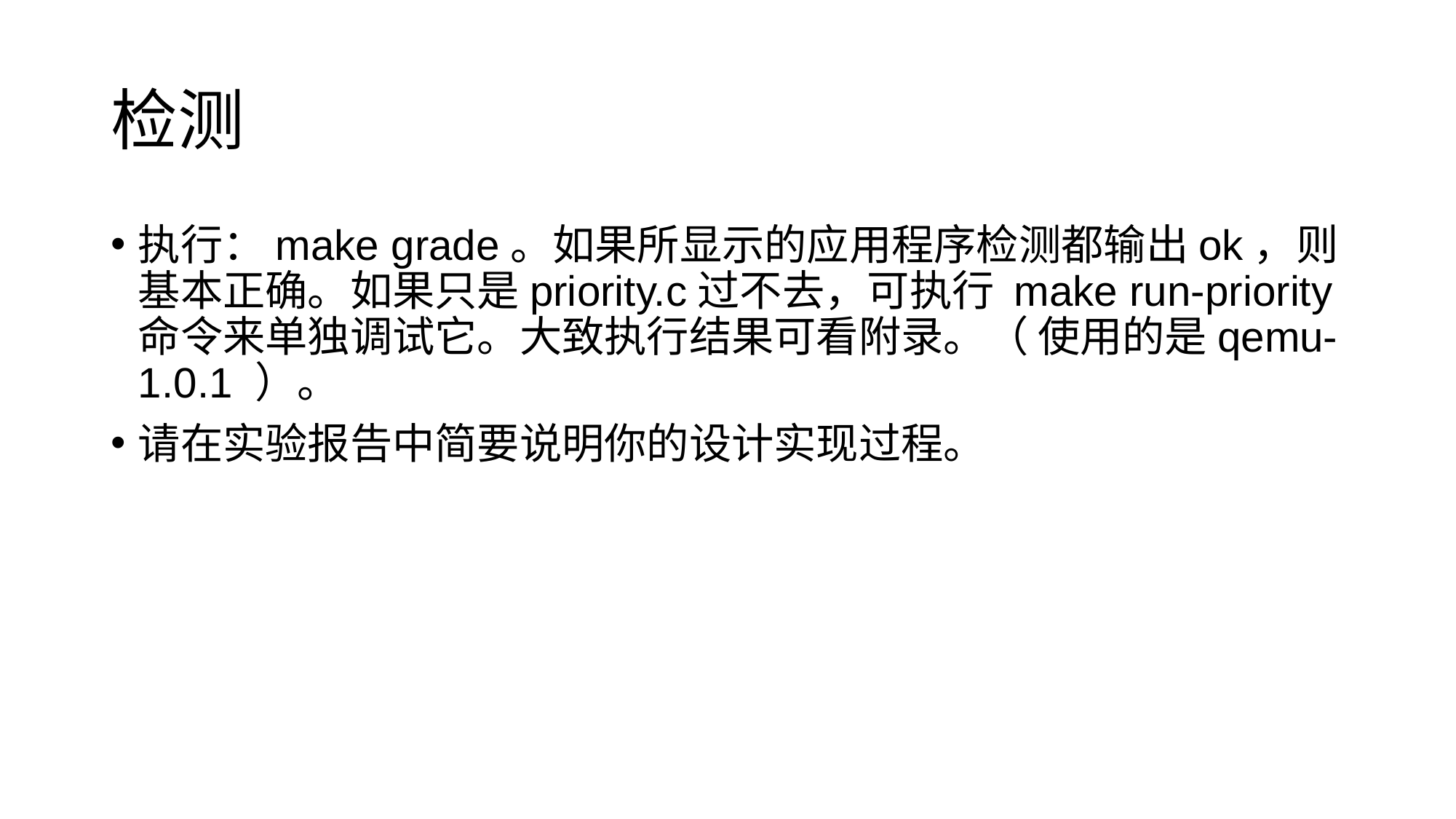

# 检测
执行：make grade。如果所显示的应用程序检测都输出ok，则基本正确。如果只是priority.c过不去，可执行 make run-priority 命令来单独调试它。大致执行结果可看附录。（ 使用的是qemu-1.0.1 ）。
请在实验报告中简要说明你的设计实现过程。